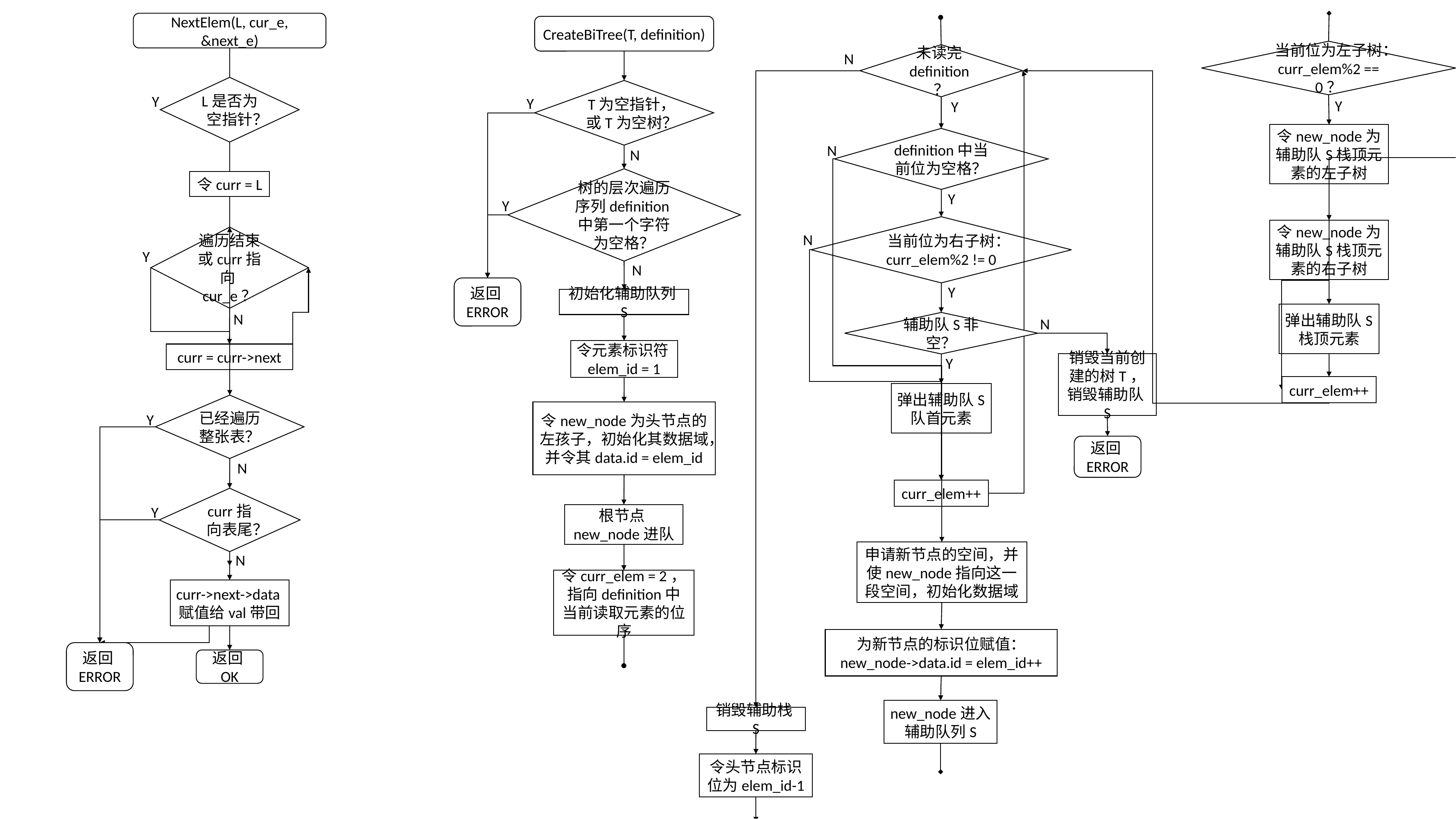

NextElem(L, cur_e, &next_e)
CreateBiTree(T, definition)
当前位为左子树：curr_elem%2 == 0？
未读完definition？
N
N
L是否为空指针？
T为空指针，或T为空树？
Y
Y
Y
Y
令new_node为辅助队S栈顶元素的左子树
definition中当前位为空格？
N
N
树的层次遍历序列definition中第一个字符为空格？
令curr = L
Y
Y
当前位为右子树：curr_elem%2 != 0
令new_node为辅助队S栈顶元素的右子树
遍历结束或curr指向cur_e？
N
Y
N
返回ERROR
Y
初始化辅助队列S
弹出辅助队S栈顶元素
N
N
辅助队S非空？
令元素标识符elem_id = 1
curr = curr->next
Y
销毁当前创建的树T，销毁辅助队S
curr_elem++
弹出辅助队S队首元素
已经遍历整张表？
令new_node为头节点的左孩子，初始化其数据域，并令其data.id = elem_id
Y
返回ERROR
N
curr_elem++
curr指向表尾？
Y
根节点new_node进队
申请新节点的空间，并使new_node指向这一段空间，初始化数据域
N
令curr_elem = 2，指向definition中当前读取元素的位序
curr->next->data赋值给val带回
为新节点的标识位赋值：
new_node->data.id = elem_id++
返回ERROR
返回OK
new_node进入辅助队列S
销毁辅助栈S
令头节点标识位为elem_id-1
返回OK